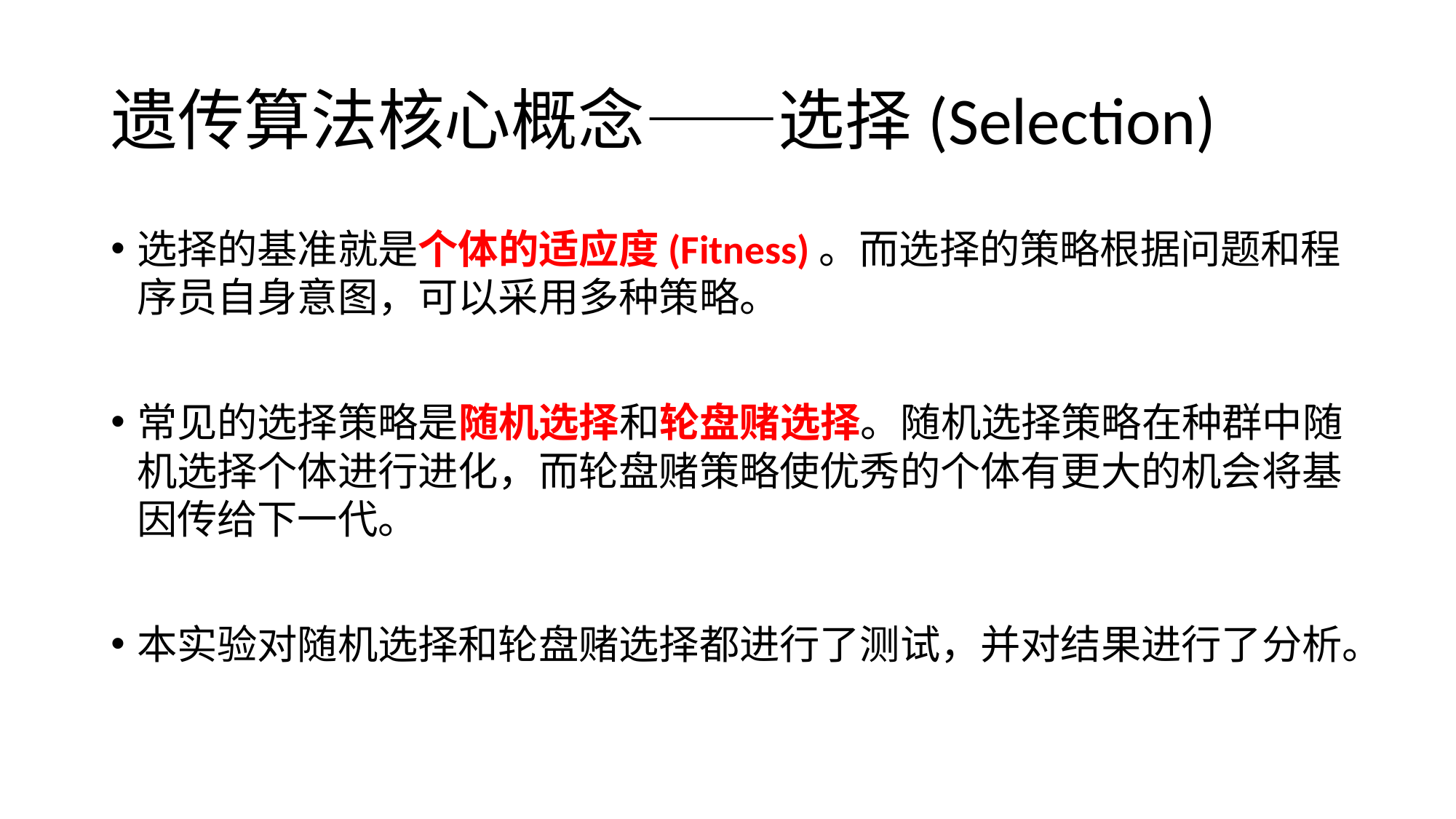

# 遗传算法核心概念——选择(Selection)
选择的基准就是个体的适应度(Fitness)。而选择的策略根据问题和程序员自身意图，可以采用多种策略。

常见的选择策略是随机选择和轮盘赌选择。随机选择策略在种群中随机选择个体进行进化，而轮盘赌策略使优秀的个体有更大的机会将基因传给下一代。

本实验对随机选择和轮盘赌选择都进行了测试，并对结果进行了分析。